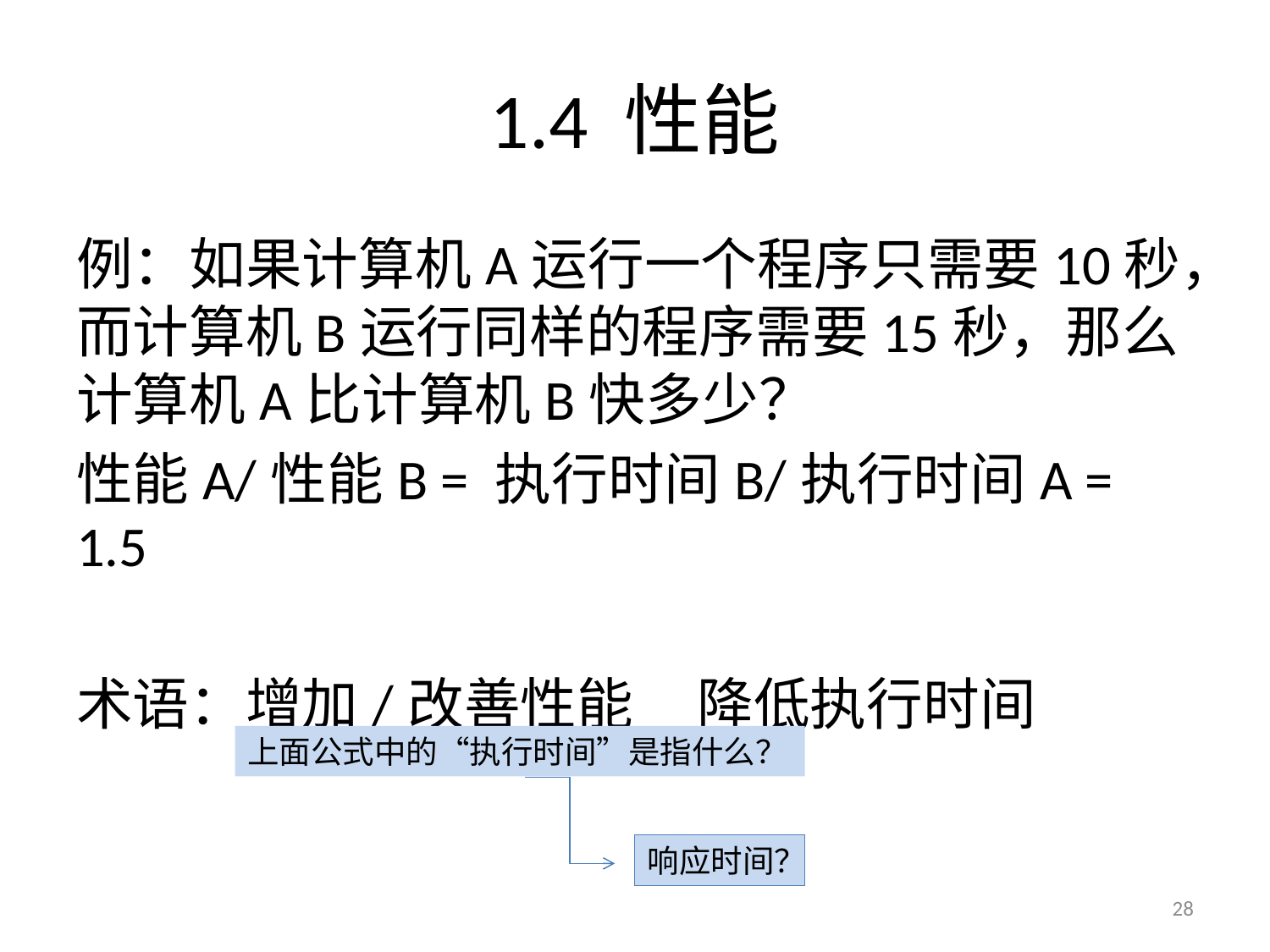

# 1.4 性能
例：如果计算机A运行一个程序只需要10秒，而计算机B运行同样的程序需要15秒，那么计算机A比计算机B快多少？
性能A/性能B = 执行时间B/执行时间A = 1.5

术语：增加/改善性能     降低执行时间
上面公式中的“执行时间”是指什么？
响应时间？
28